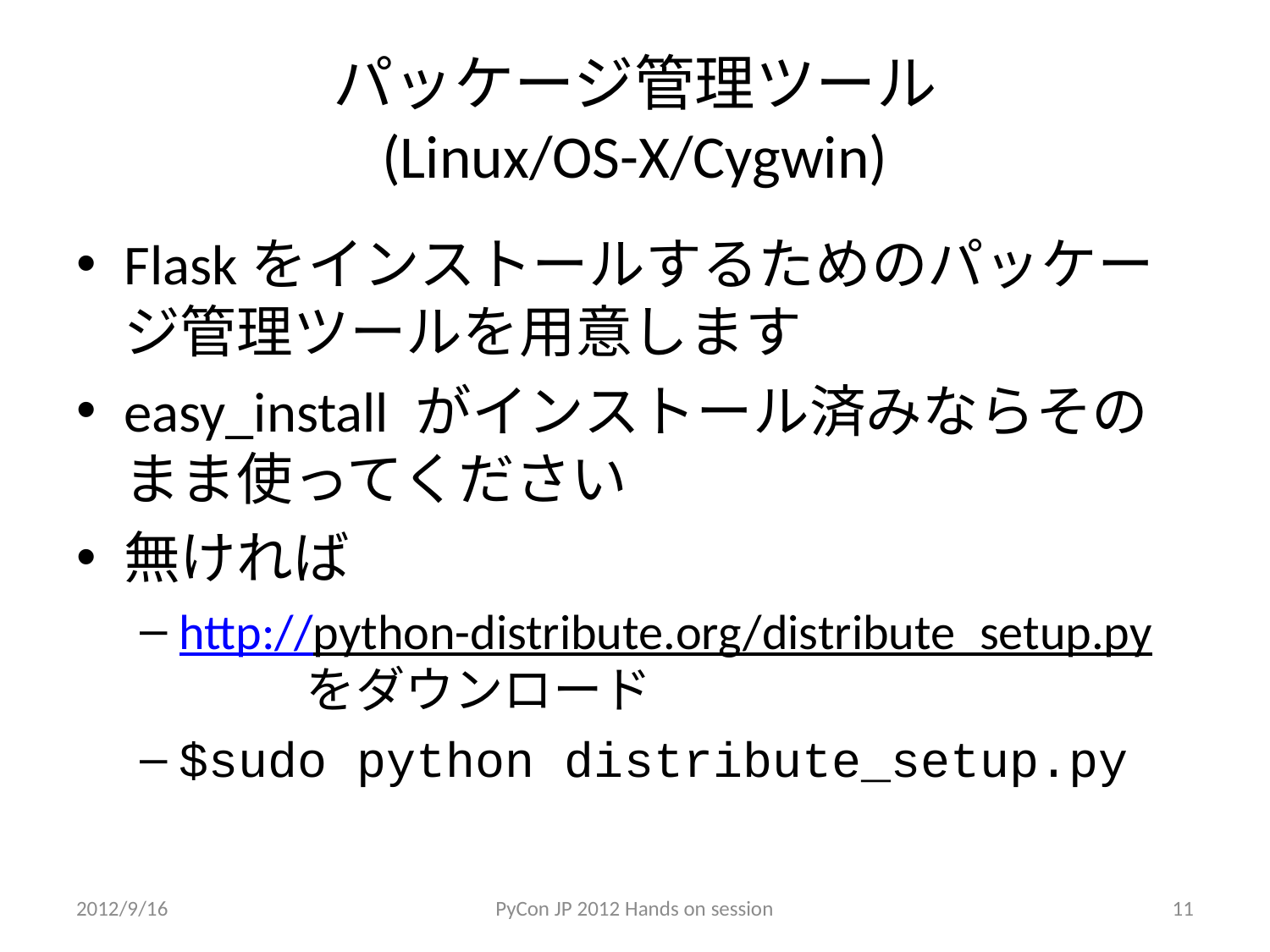

# パッケージ管理ツール (Linux/OS-X/Cygwin)
Flaskをインストールするためのパッケージ管理ツールを用意します
easy_install がインストール済みならそのまま使ってください
無ければ
http://python-distribute.org/distribute_setup.py	をダウンロード
$sudo python distribute_setup.py

2012/9/16
PyCon JP 2012 Hands on session
11